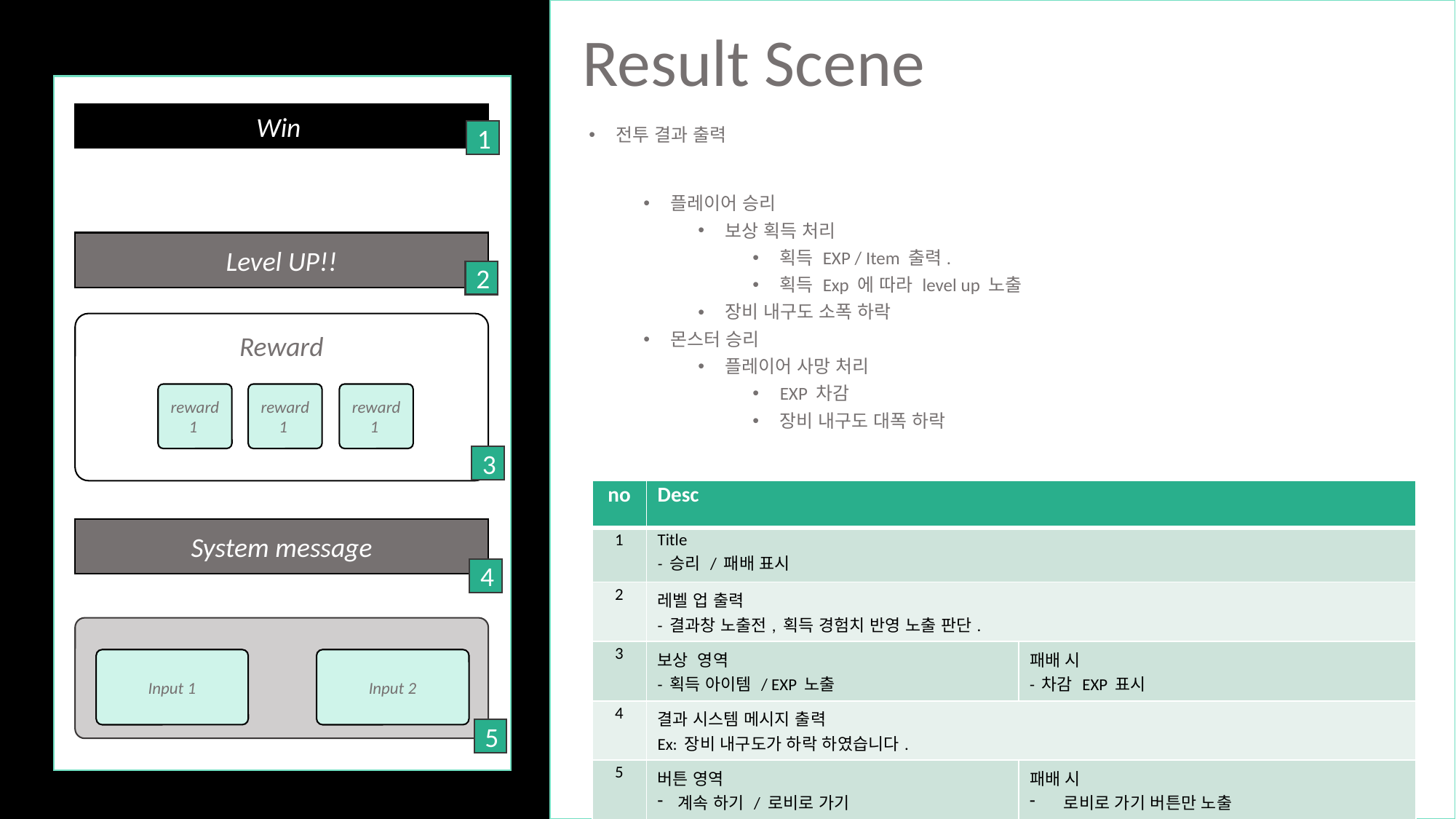

Result Scene

Win
전투 결과 출력

플레이어 승리
보상 획득 처리
획득 EXP / Item 출력.
획득 Exp 에 따라 level up 노출
장비 내구도 소폭 하락
몬스터 승리
플레이어 사망 처리
EXP 차감
장비 내구도 대폭 하락

1
Level UP!!
2

Reward
reward1
reward1
reward1
3
| no | Desc |  |
| --- | --- | --- |
| 1 | Title - 승리 / 패배 표시 |  |
| 2 | 레벨 업 출력 - 결과창 노출전, 획득 경험치 반영 노출 판단. |  |
| 3 | 보상 영역 - 획득 아이템 / EXP 노출 | 패배 시 - 차감 EXP 표시 |
| 4 | 결과 시스템 메시지 출력 Ex: 장비 내구도가 하락 하였습니다. |  |
| 5 | 버튼 영역 계속 하기 / 로비로 가기 | 패배 시 로비로 가기 버튼만 노출 |
System message
4

Input 1
Input 2
5